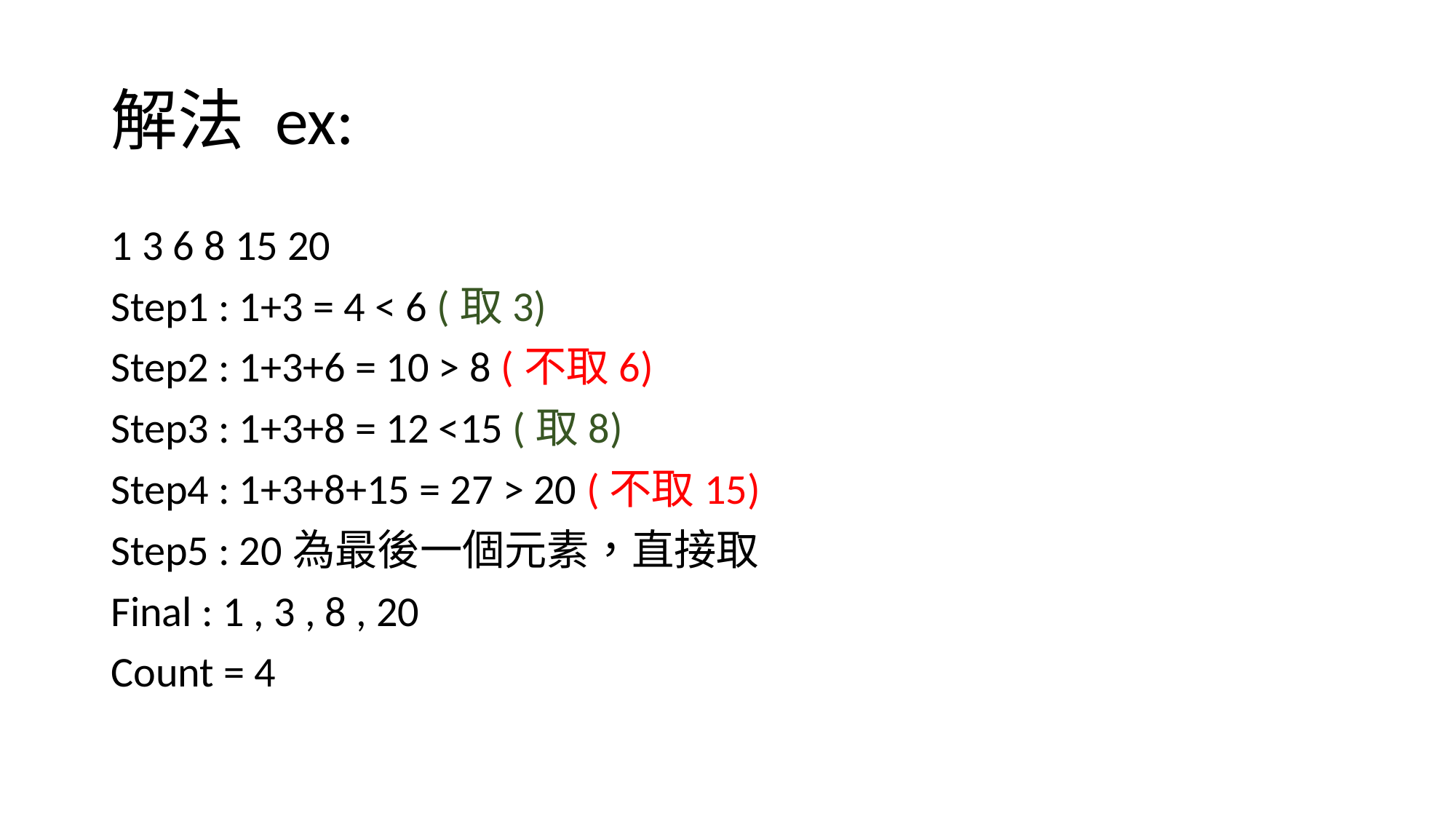

# 解法 ex:
1 3 6 8 15 20
Step1 : 1+3 = 4 < 6 (取3)
Step2 : 1+3+6 = 10 > 8 (不取6)
Step3 : 1+3+8 = 12 <15 (取8)
Step4 : 1+3+8+15 = 27 > 20 (不取15)
Step5 : 20為最後一個元素，直接取
Final : 1 , 3 , 8 , 20
Count = 4